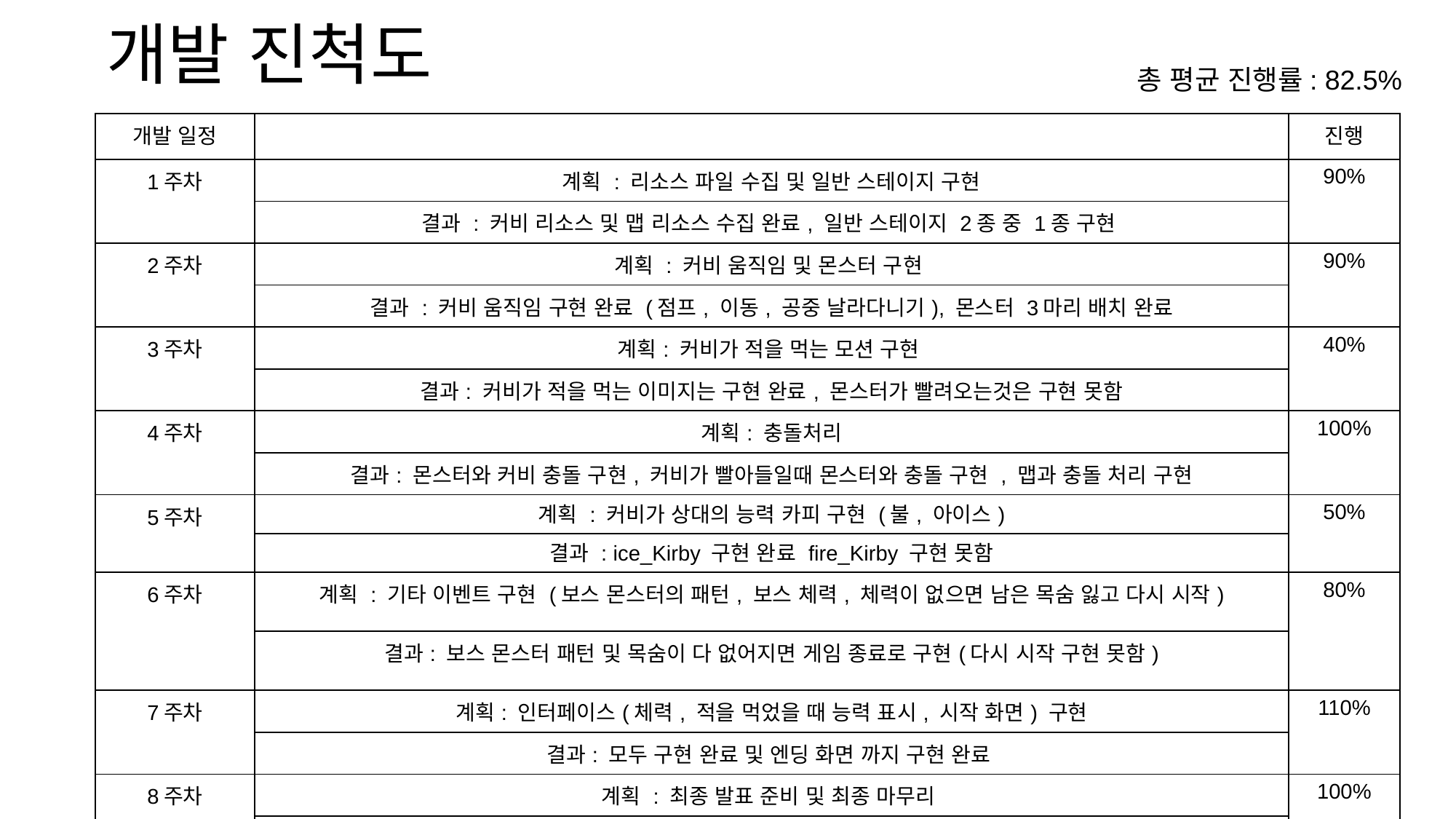

# 개발 진척도
총 평균 진행률: 82.5%
| 개발 일정 |  | 진행 |
| --- | --- | --- |
| 1주차 | 계획 : 리소스 파일 수집 및 일반 스테이지 구현 | 90% |
|  | 결과 : 커비 리소스 및 맵 리소스 수집 완료, 일반 스테이지 2종 중 1종 구현 |  |
| 2주차 | 계획 : 커비 움직임 및 몬스터 구현 | 90% |
|  | 결과 : 커비 움직임 구현 완료 (점프, 이동, 공중 날라다니기), 몬스터 3마리 배치 완료 |  |
| 3주차 | 계획: 커비가 적을 먹는 모션 구현 | 40% |
|  | 결과: 커비가 적을 먹는 이미지는 구현 완료, 몬스터가 빨려오는것은 구현 못함 |  |
| 4주차 | 계획: 충돌처리 | 100% |
|  | 결과: 몬스터와 커비 충돌 구현, 커비가 빨아들일때 몬스터와 충돌 구현 , 맵과 충돌 처리 구현 |  |
| 5주차 | 계획 : 커비가 상대의 능력 카피 구현 (불, 아이스) | 50% |
|  | 결과 : ice\_Kirby 구현 완료 fire\_Kirby 구현 못함 |  |
| 6주차 | 계획 : 기타 이벤트 구현 (보스 몬스터의 패턴, 보스 체력, 체력이 없으면 남은 목숨 잃고 다시 시작) | 80% |
|  | 결과: 보스 몬스터 패턴 및 목숨이 다 없어지면 게임 종료로 구현(다시 시작 구현 못함) |  |
| 7주차 | 계획: 인터페이스(체력, 적을 먹었을 때 능력 표시, 시작 화면) 구현 | 110% |
|  | 결과: 모두 구현 완료 및 엔딩 화면 까지 구현 완료 |  |
| 8주차 | 계획 : 최종 발표 준비 및 최종 마무리 | 100% |
|  | 결과: 부족한 부분 구현 및 최종 마무리 완료 |  |